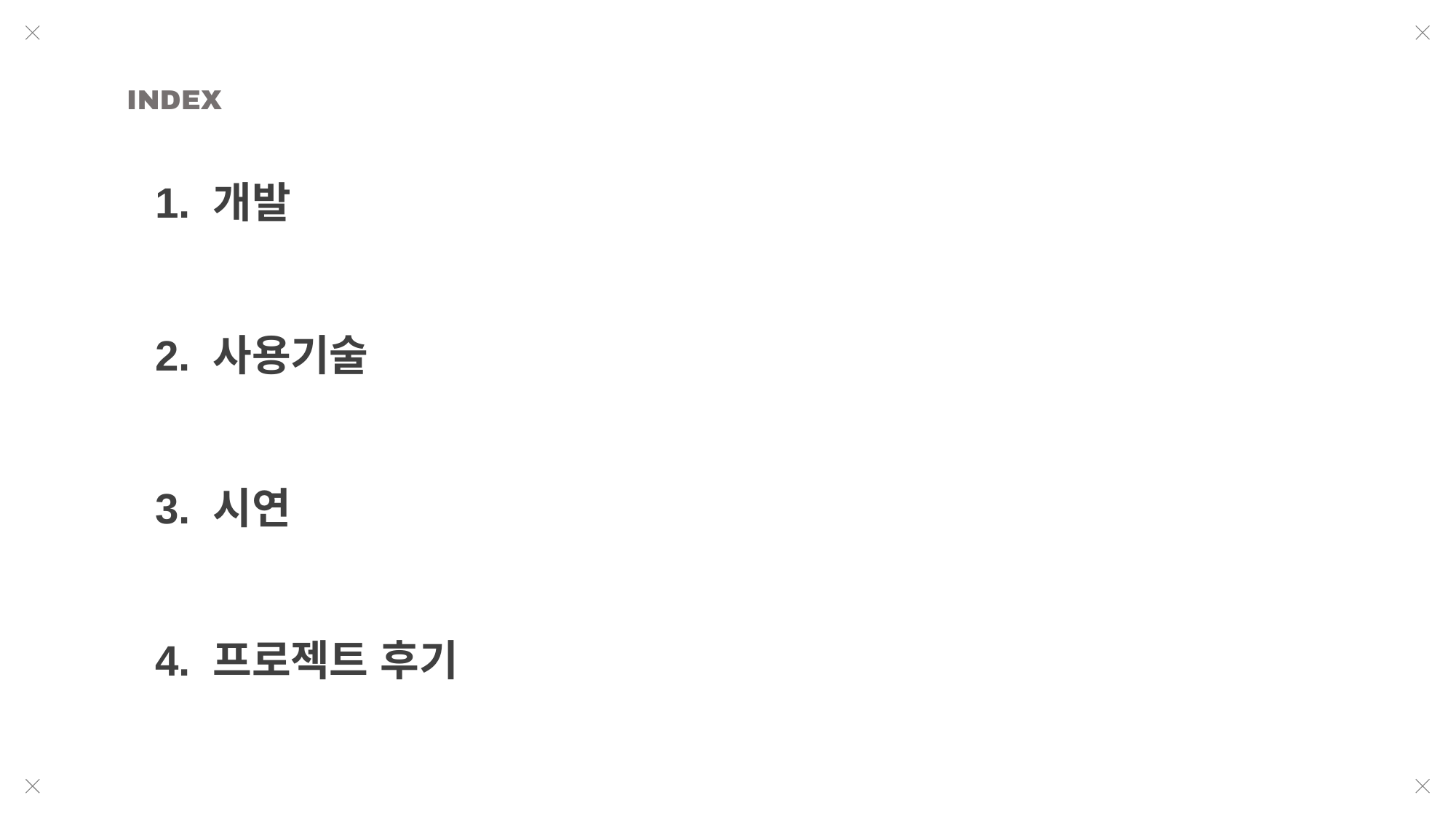

INDEX
1. 개발

2. 사용기술

3. 시연

4. 프로젝트 후기